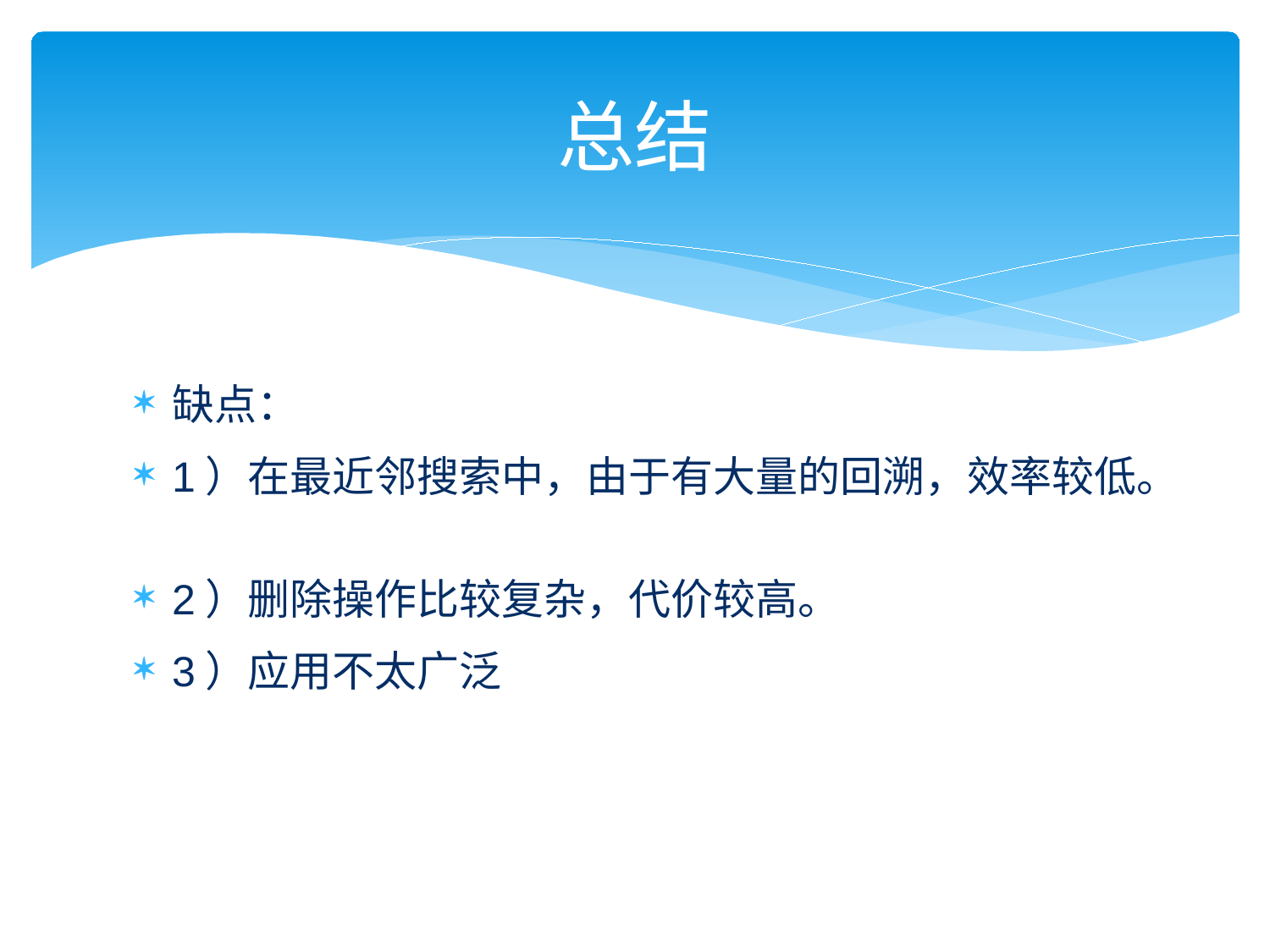

# 总结
缺点：
1）在最近邻搜索中，由于有大量的回溯，效率较低。
2）删除操作比较复杂，代价较高。
3）应用不太广泛